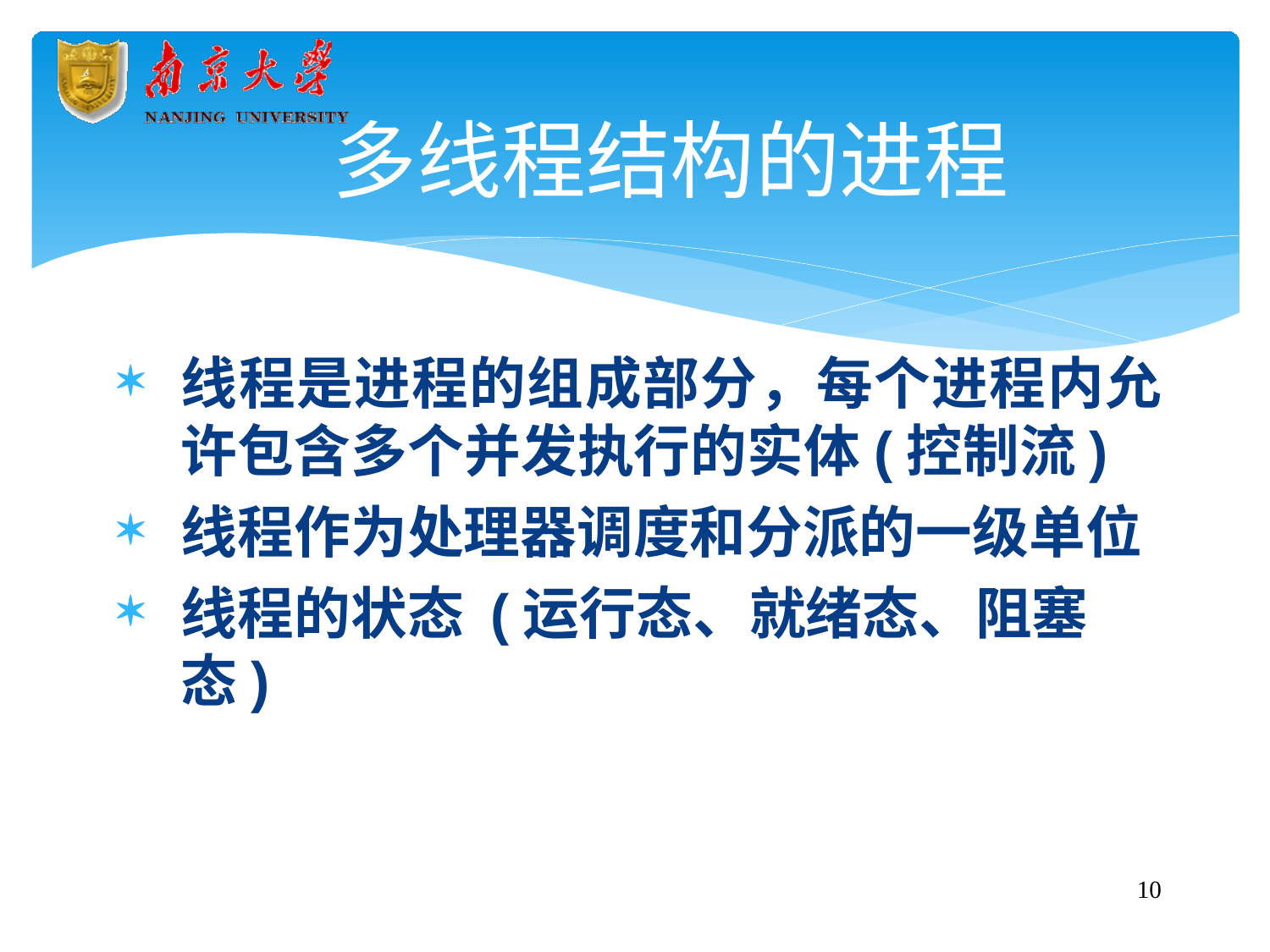

# 多线程结构的进程
线程是进程的组成部分，每个进程内允 许包含多个并发执行的实体(控制流)
线程作为处理器调度和分派的一级单位
线程的状态(运行态、就绪态、阻塞态)
10